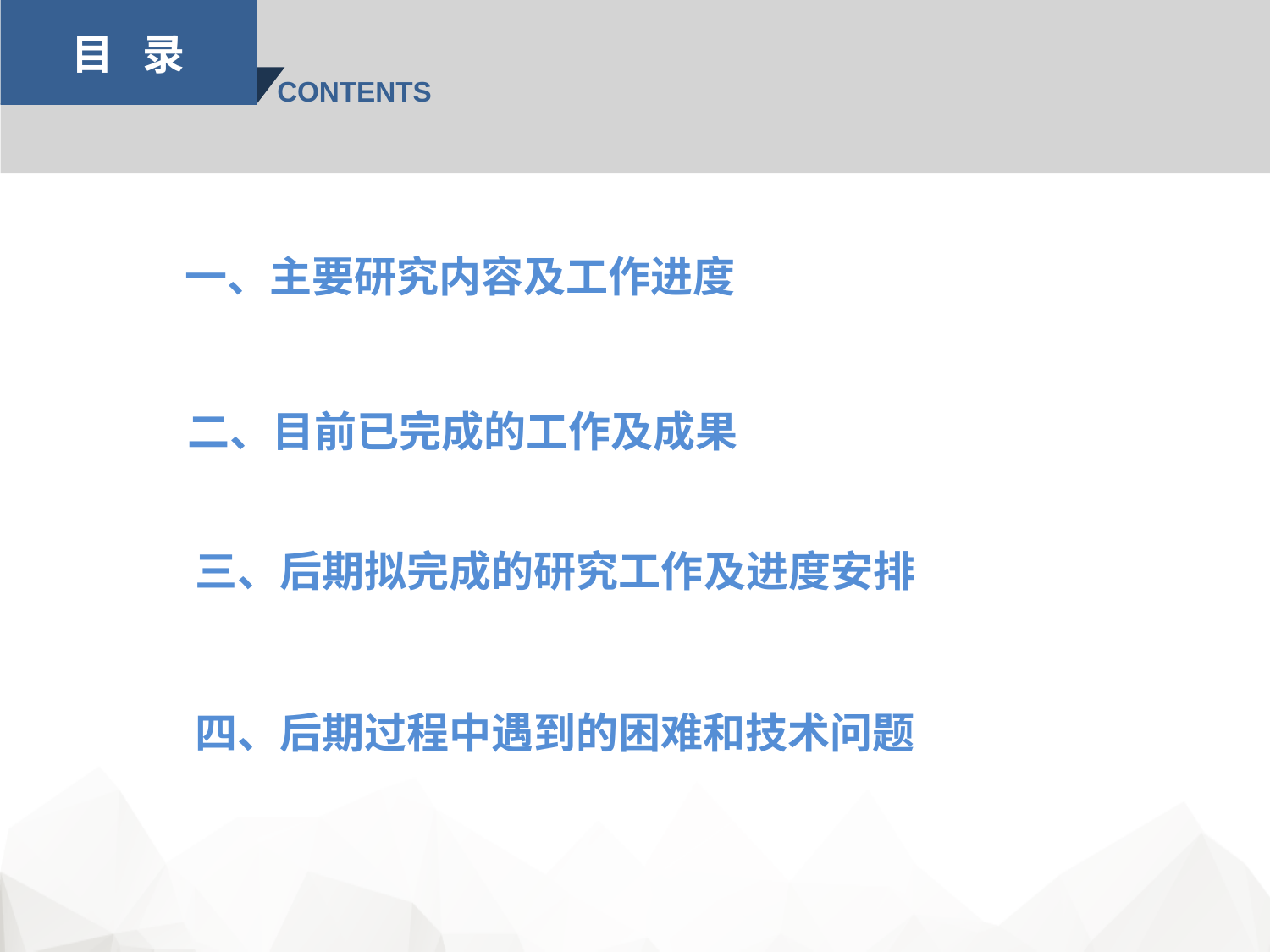

目   录

CONTENTS
一、主要研究内容及工作进度
二、目前已完成的工作及成果
三、后期拟完成的研究工作及进度安排
四、后期过程中遇到的困难和技术问题